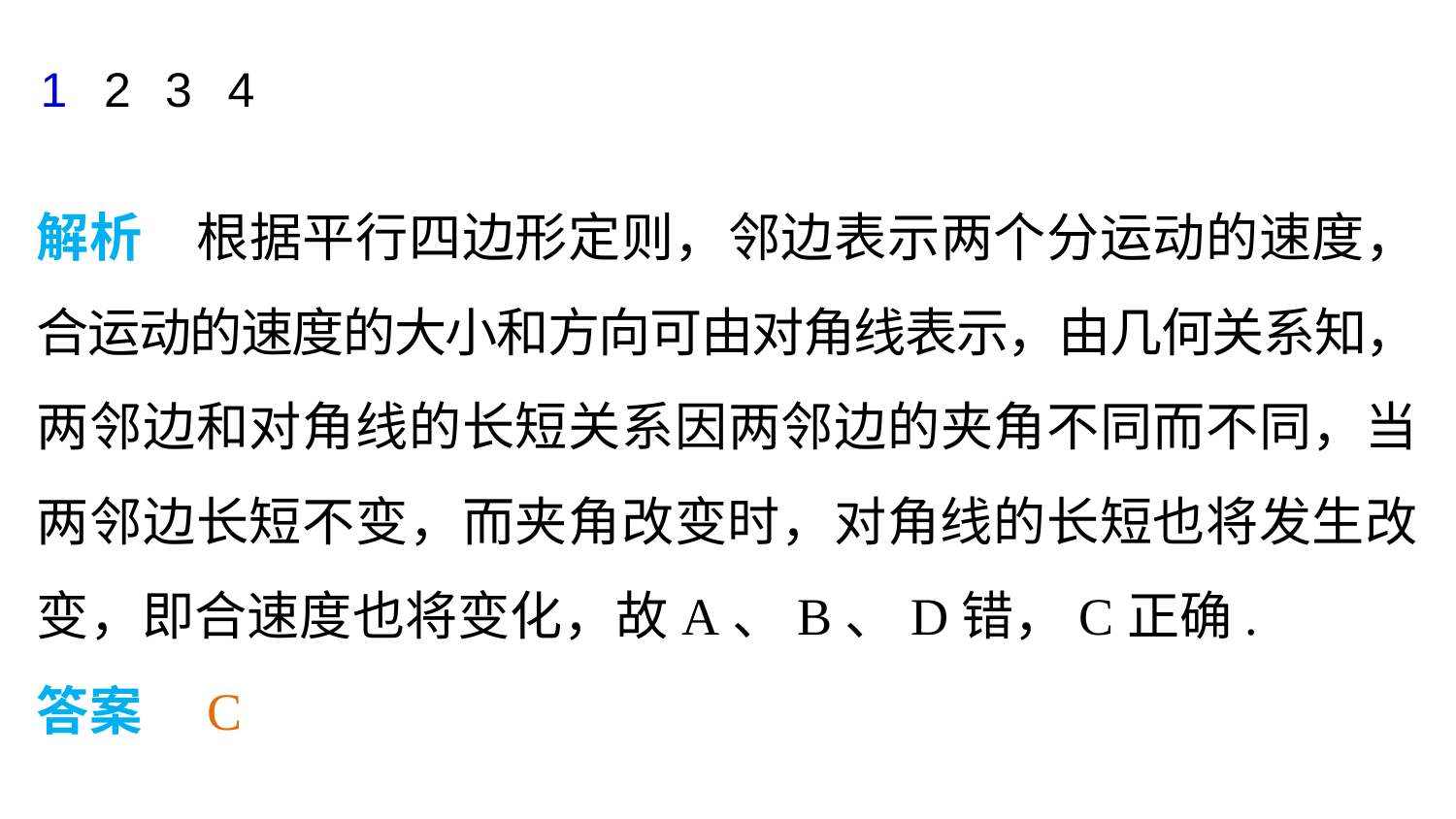

1
2
3
4
解析　根据平行四边形定则，邻边表示两个分运动的速度，合运动的速度的大小和方向可由对角线表示，由几何关系知，两邻边和对角线的长短关系因两邻边的夹角不同而不同，当两邻边长短不变，而夹角改变时，对角线的长短也将发生改变，即合速度也将变化，故A、B、D错，C正确.
答案　C